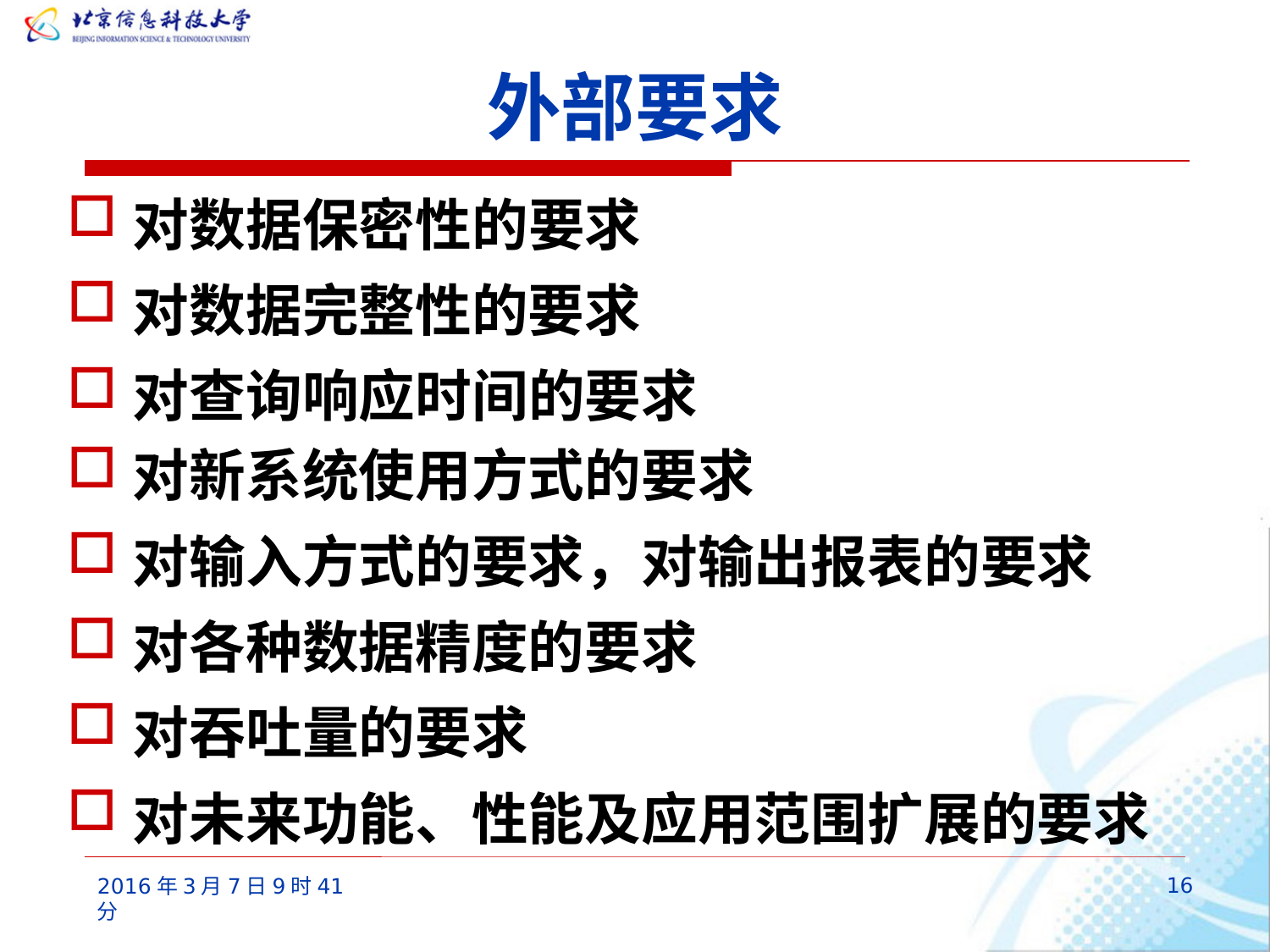

# 外部要求
对数据保密性的要求
对数据完整性的要求
对查询响应时间的要求
对新系统使用方式的要求
对输入方式的要求，对输出报表的要求
对各种数据精度的要求
对吞吐量的要求
对未来功能、性能及应用范围扩展的要求
2016年3月7日9时41分